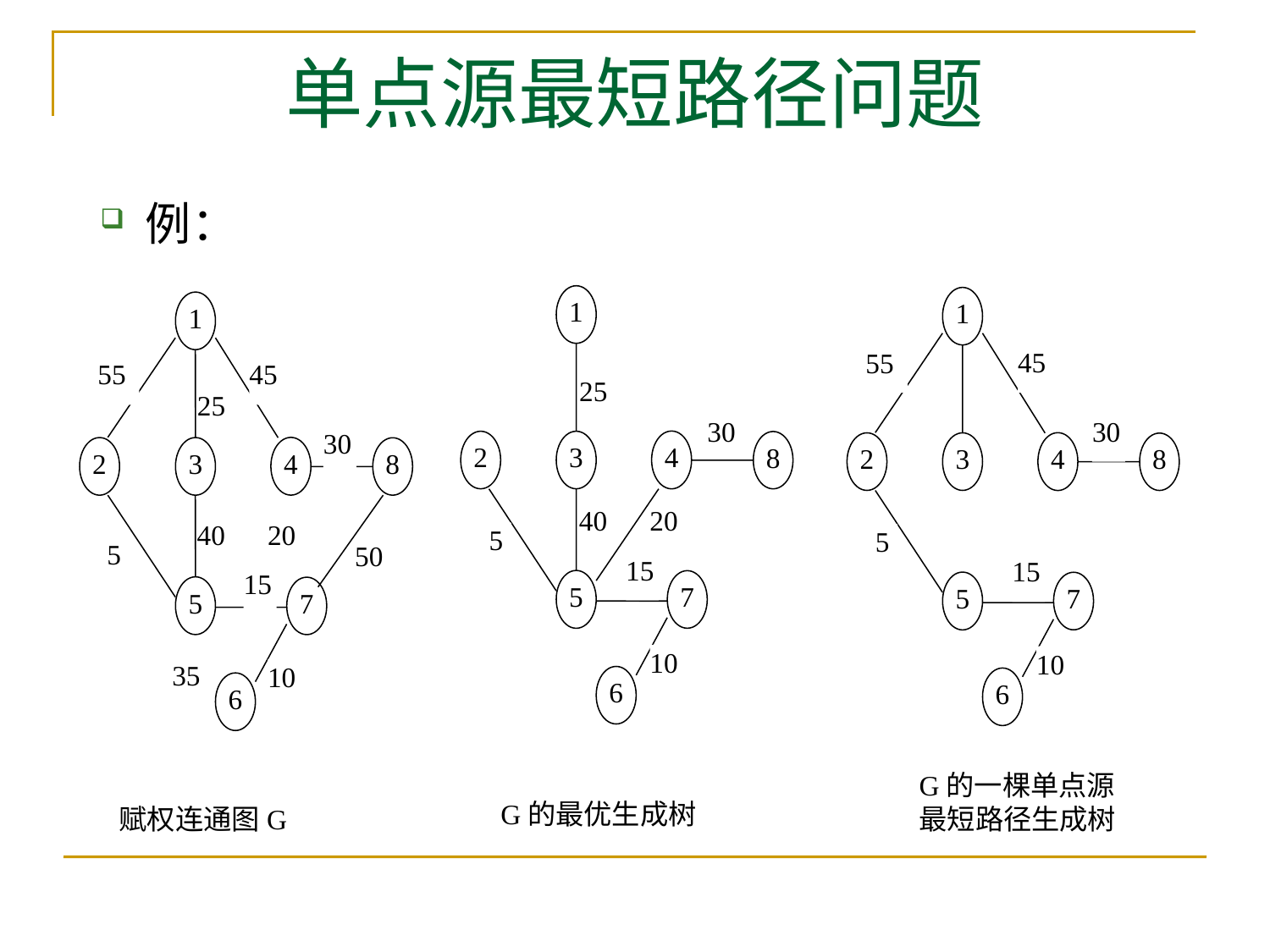

# 单点源最短路径问题
例：
1

4
2
3
8

5
7

6
25
30
40
20
5
15
10
1

4
2
3
8

5
7

6
45
55
30
5
15
10
1

4
2
3
8

5
7

6
45
55
25
30
40
20
5
50
15
35
10
G的一棵单点源
最短路径生成树
G的最优生成树
赋权连通图G